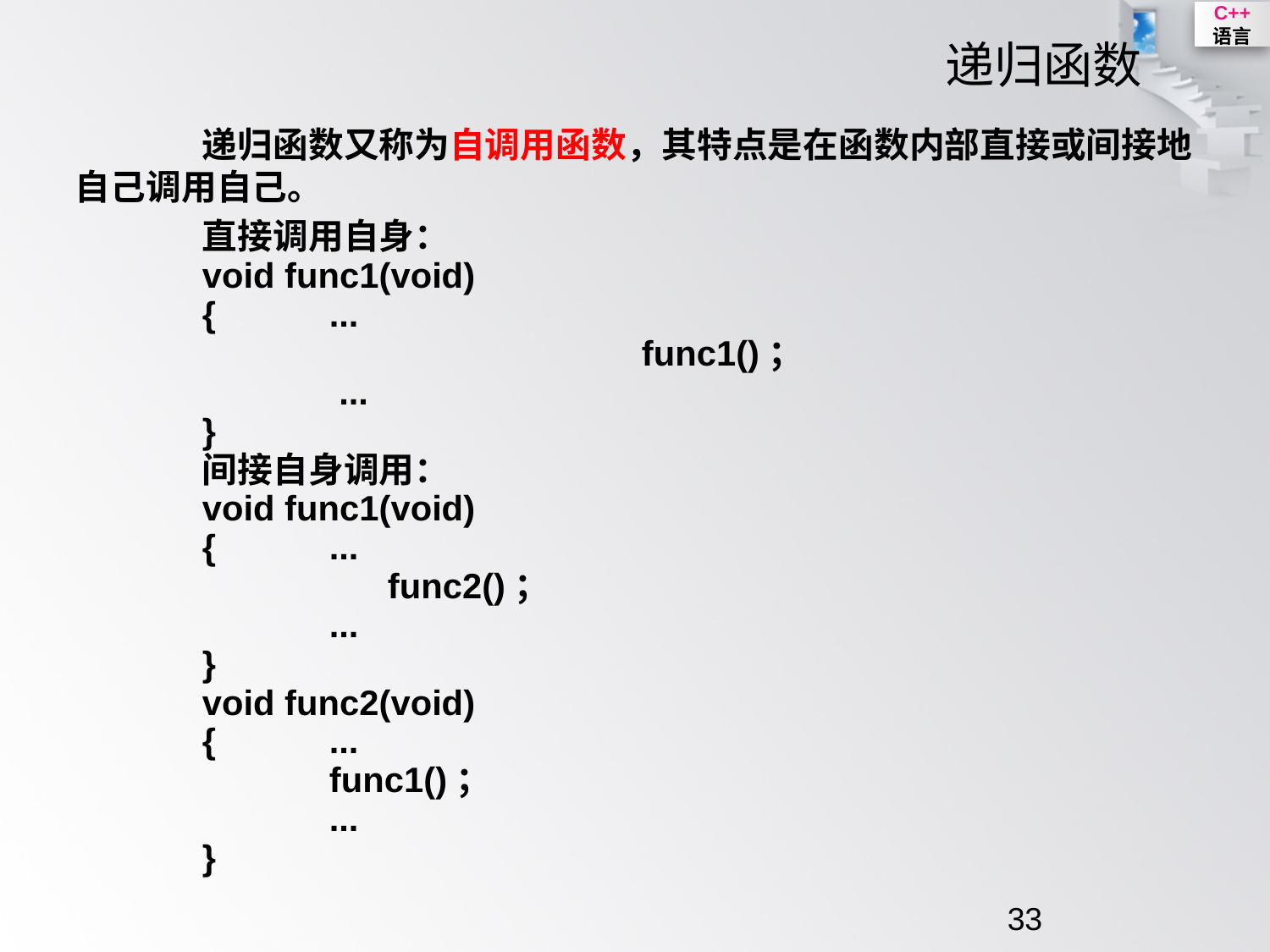

递归函数
		递归函数又称为自调用函数，其特点是在函数内部直接或间接地自己调用自己。
		直接调用自身：
		void func1(void)
		{ 	...
					      func1()；
			 ...
		}
		间接自身调用：
		void func1(void)
		{ 	...
			      func2()；
		 	...
		}
		void func2(void)
		{	...
	     		func1()；
			...
		}
33